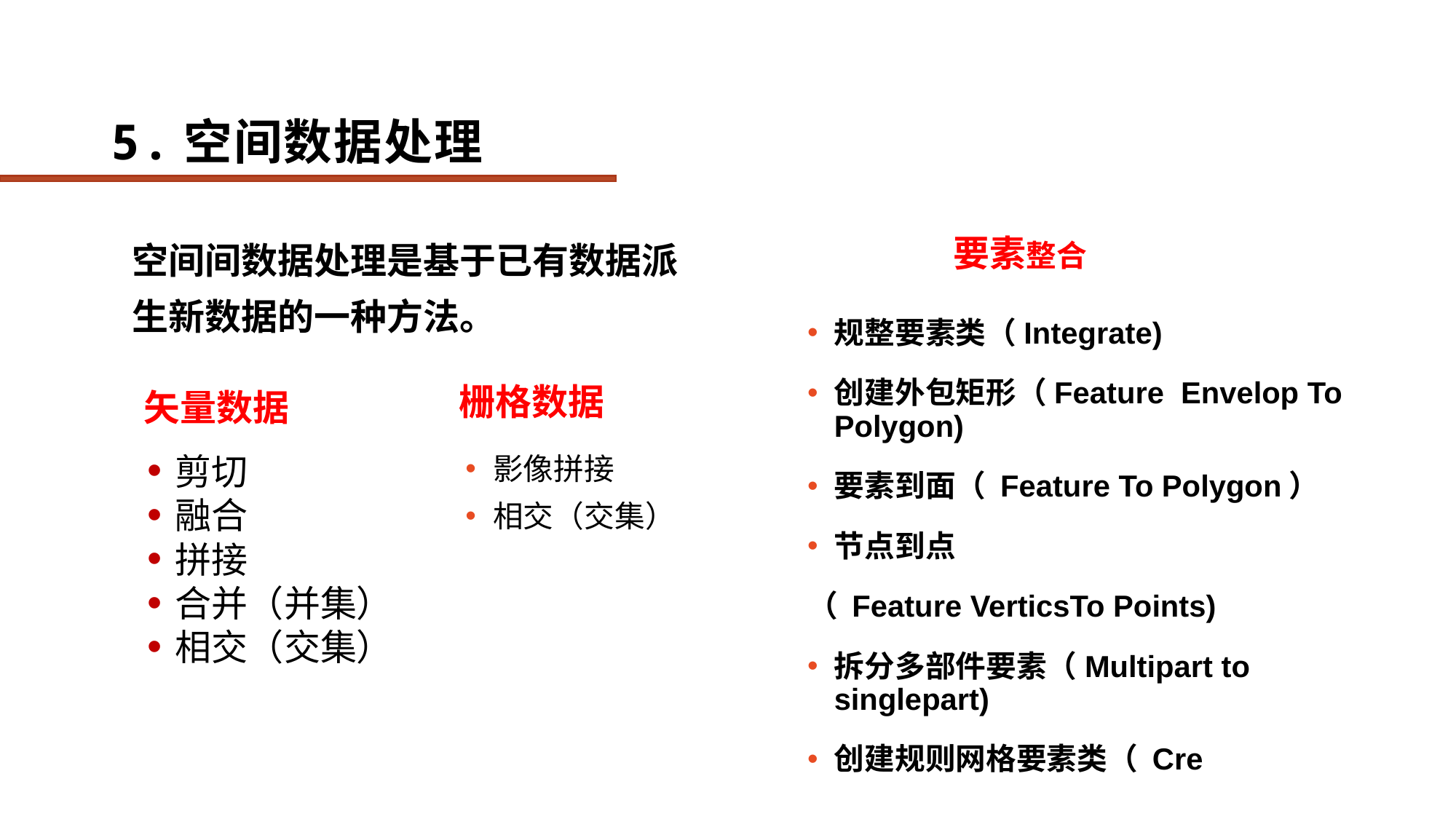

# 5.空间数据处理
空间间数据处理是基于已有数据派生新数据的一种方法。
要素整合
规整要素类（Integrate)
创建外包矩形（Feature  Envelop To Polygon)
要素到面（ Feature To Polygon）
节点到点
（ Feature VerticsTo Points)
拆分多部件要素（Multipart to singlepart)
创建规则网格要素类（ Create Fishnet)

栅格数据
矢量数据
剪切
融合
拼接
合并（并集）
相交（交集）
影像拼接
相交（交集）